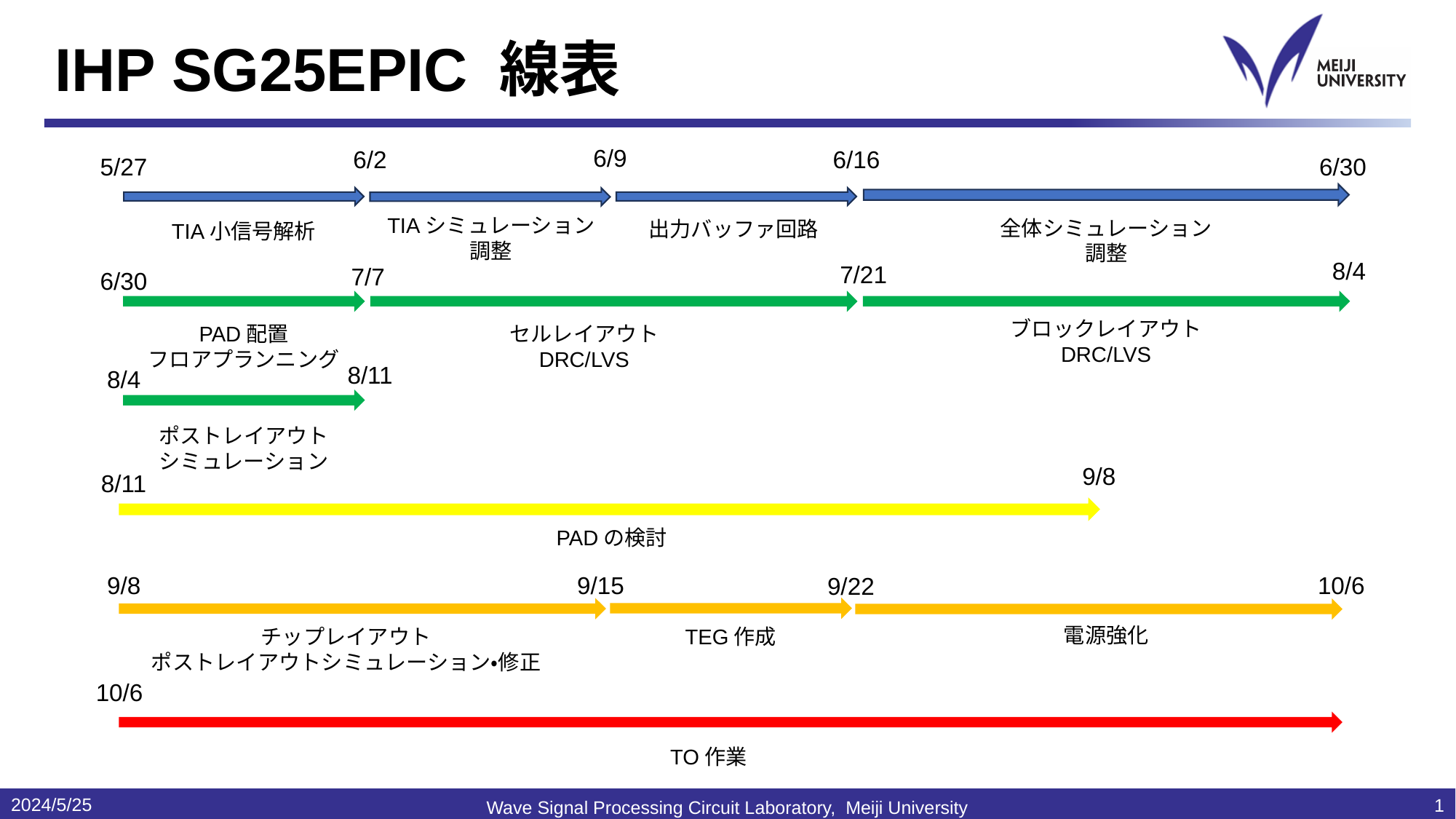

# IHP SG25EPIC 線表
6/9
6/2
6/16
5/27
6/30

TIAシミュレーション
調整
全体シミュレーション
調整
出力バッファ回路
TIA小信号解析
8/4
7/21
7/7
6/30

ブロックレイアウト
DRC/LVS
セルレイアウト
DRC/LVS
PAD配置
フロアプランニング
8/11
8/4

ポストレイアウト
シミュレーション
9/8
8/11

PADの検討
9/8
9/15
10/6
9/22

電源強化
TEG作成
チップレイアウト
ポストレイアウトシミュレーション・修正
10/6

TO作業
2024/5/25
1
Wave Signal Processing Circuit Laboratory,  Meiji University